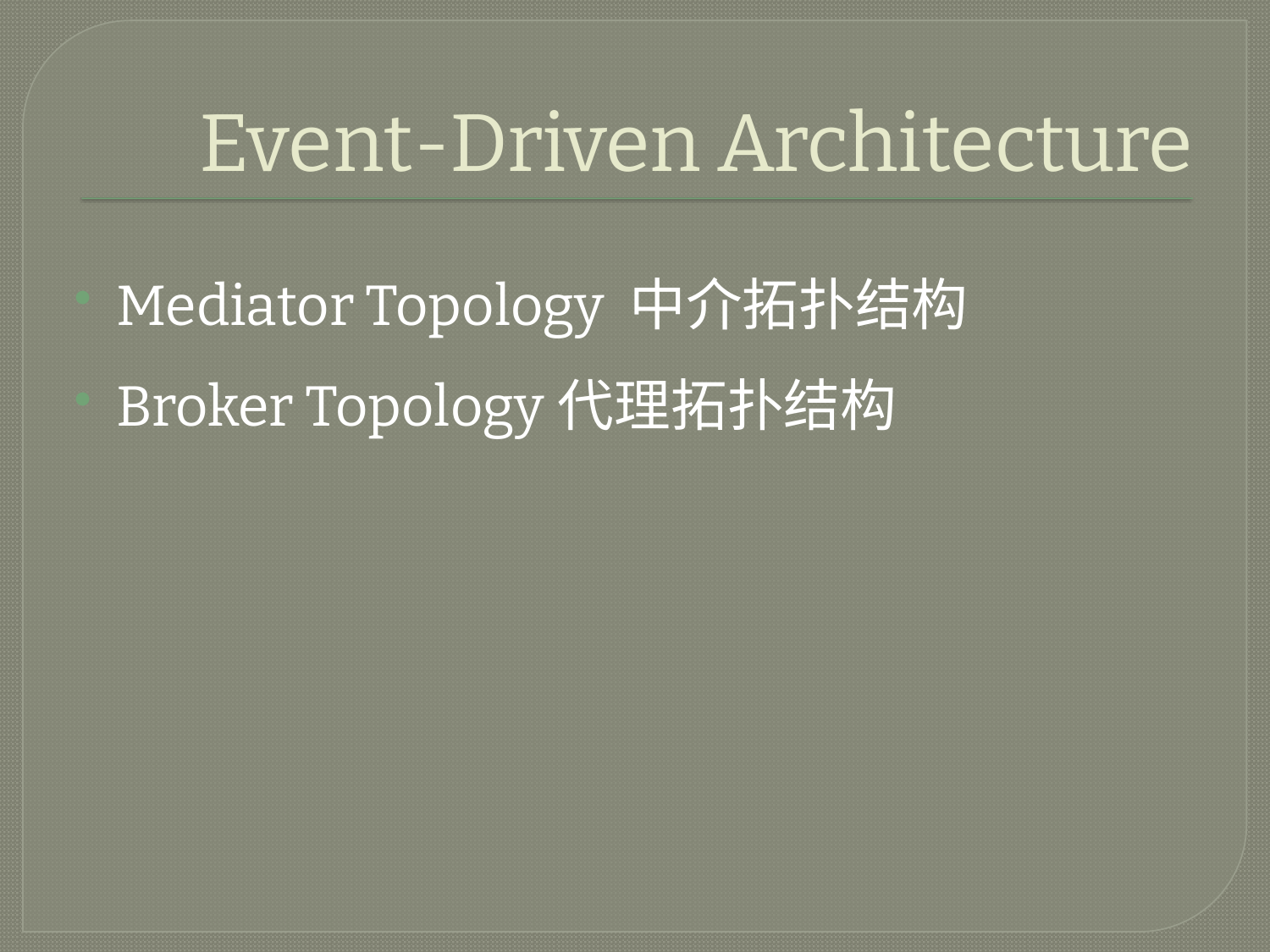

# Event-Driven Architecture
Mediator Topology 中介拓扑结构
Broker Topology代理拓扑结构